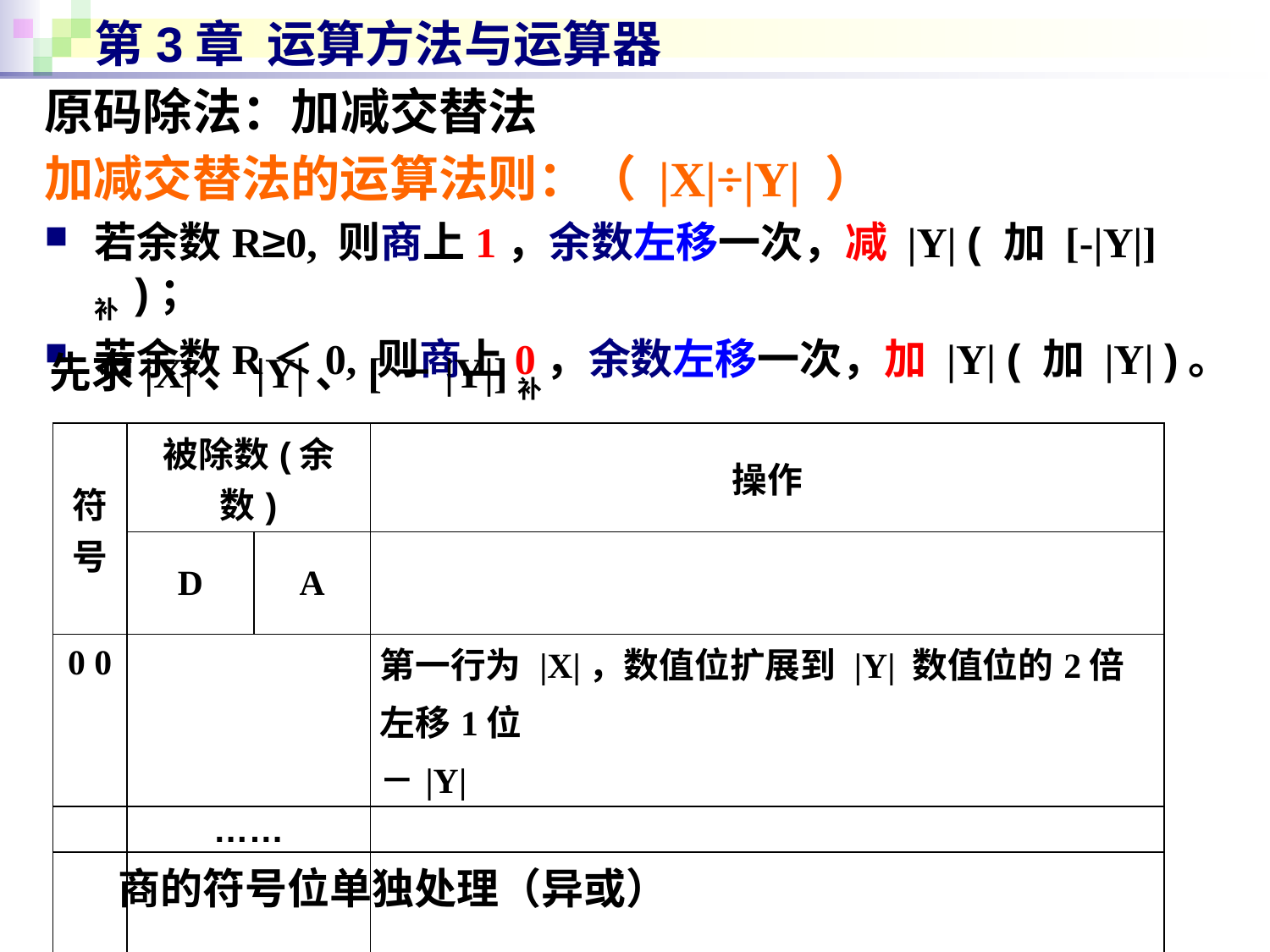

# 第3章  运算方法与运算器
原码除法：加减交替法
加减交替法的运算法则：（ |X|÷|Y| ）
若余数R≥0, 则商上1，余数左移一次，减 |Y| ( 加 [-|Y|]补 )；
若余数R＜0, 则商上0，余数左移一次，加 |Y| ( 加 |Y| )。
先求|X|、|Y|、[－|Y|]补
| 符号 | 被除数(余数) |  | 操作 |
| --- | --- | --- | --- |
|  | D | A |  |
| 0 0 |  |  | 第一行为 |X|，数值位扩展到 |Y| 数值位的2倍 |
|  |  |  | 左移1位 |
|  |  |  | －|Y| |
|  | …… |  |  |
|  |  |  |  |
|  |  |  |  |
|  |  |  |  |
|  | 余数 | 商 |  |
商的符号位单独处理（异或）
36